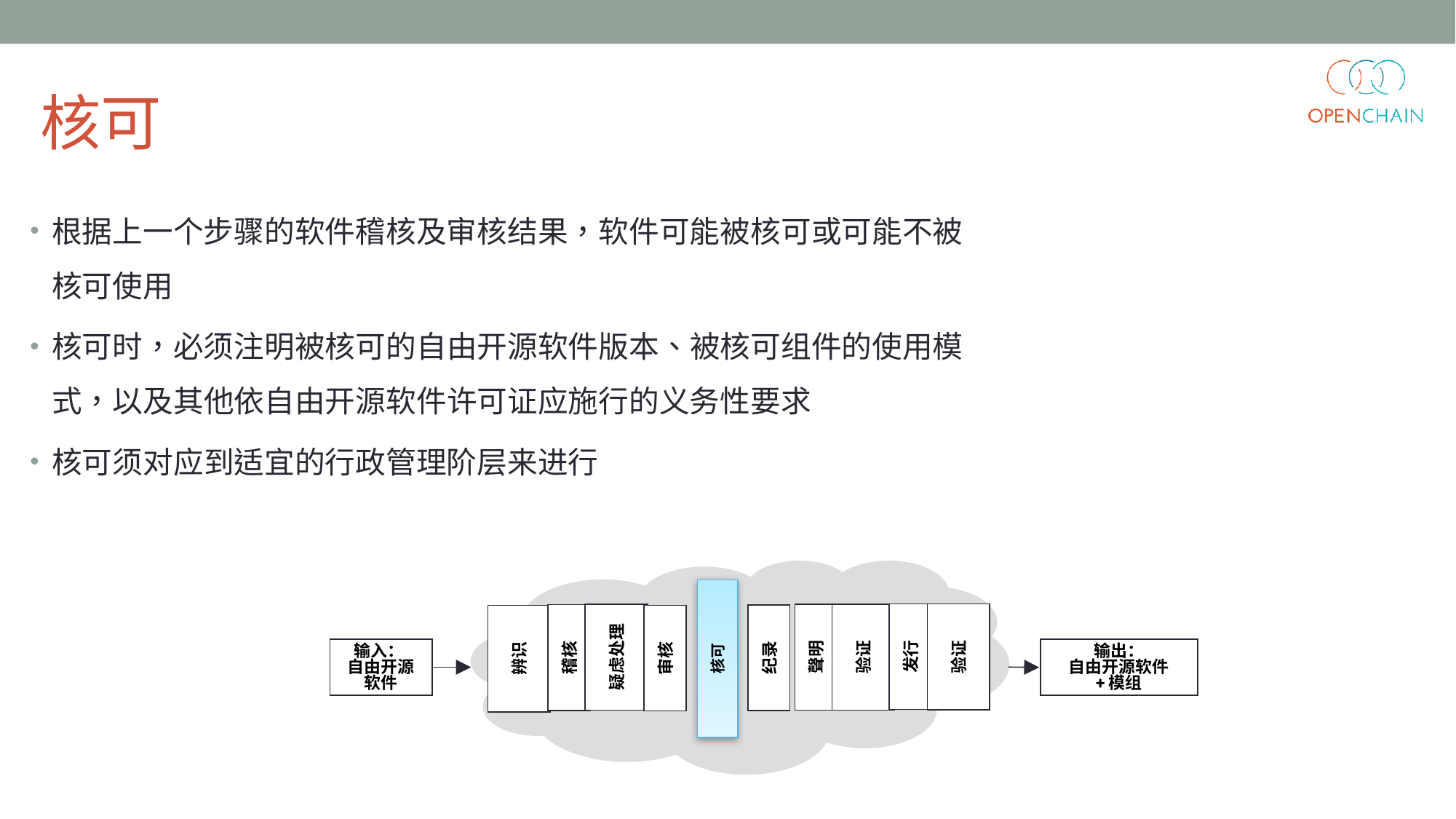

核可
根据上一个步骤的软件稽核及审核结果，软件可能被核可或可能不被核可使用
核可时，必须注明被核可的自由开源软件版本、被核可组件的使用模式，以及其他依自由开源软件许可证应施行的义务性要求
核可须对应到适宜的行政管理阶层来进行

验证
疑虑处理
验证
辨识
发行
聲明
稽核
纪录
审核
核可
输入：
自由开源软件
输出：
自由开源软件
+模组